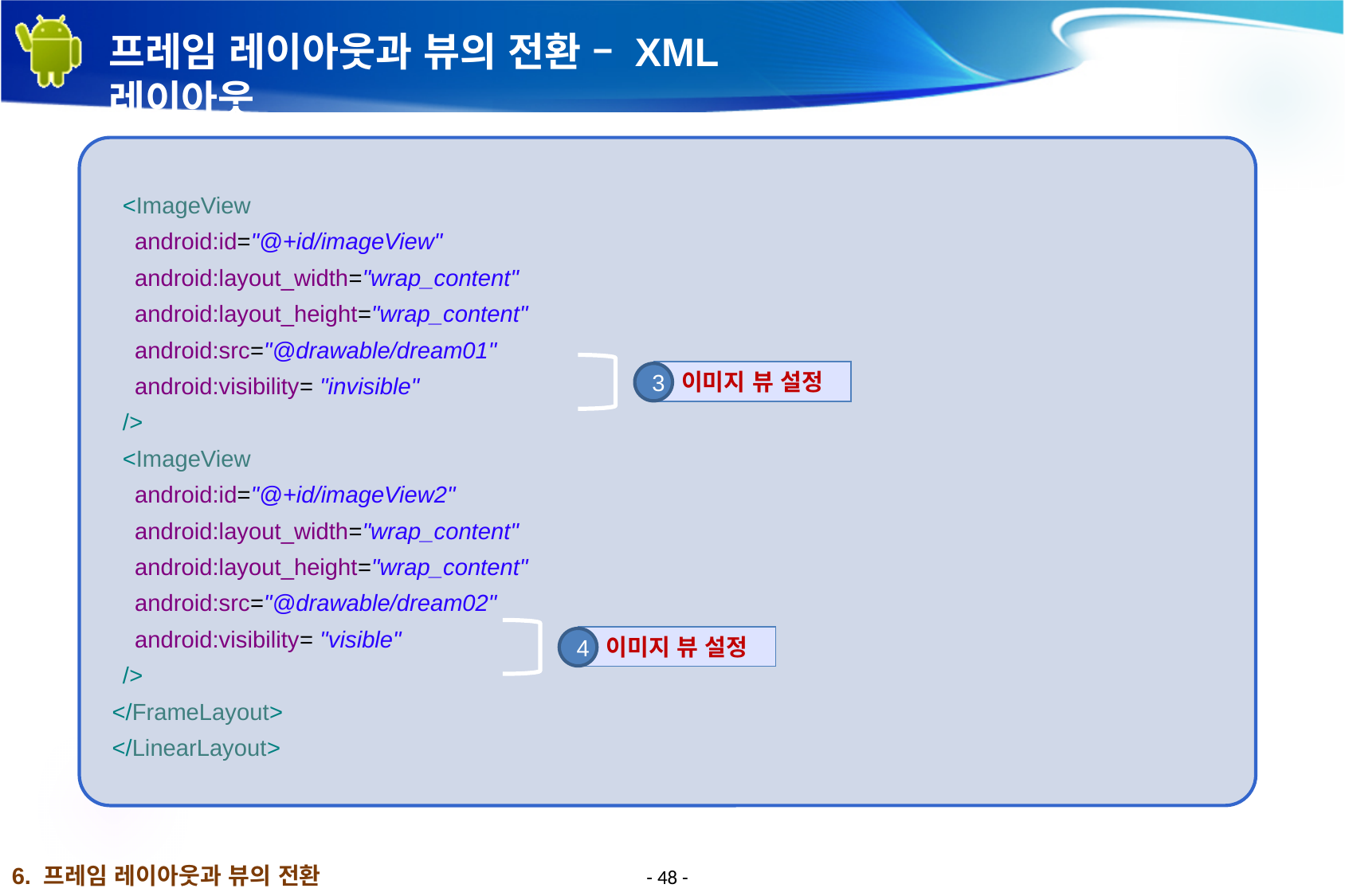

# 프레임 레이아웃과 뷰의 전환 – XML 레이아웃
<ImageView
android:id="@+id/imageView"
android:layout_width="wrap_content"
android:layout_height="wrap_content"
android:src="@drawable/dream01"
android:visibility= "invisible"
/>
<ImageView
android:id="@+id/imageView2"
android:layout_width="wrap_content"
android:layout_height="wrap_content"
android:src="@drawable/dream02"
android:visibility= "visible"
/>
</FrameLayout>
</LinearLayout>

이미지 뷰 설정
3

이미지 뷰 설정
4
6. 프레임 레이아웃과 뷰의 전환